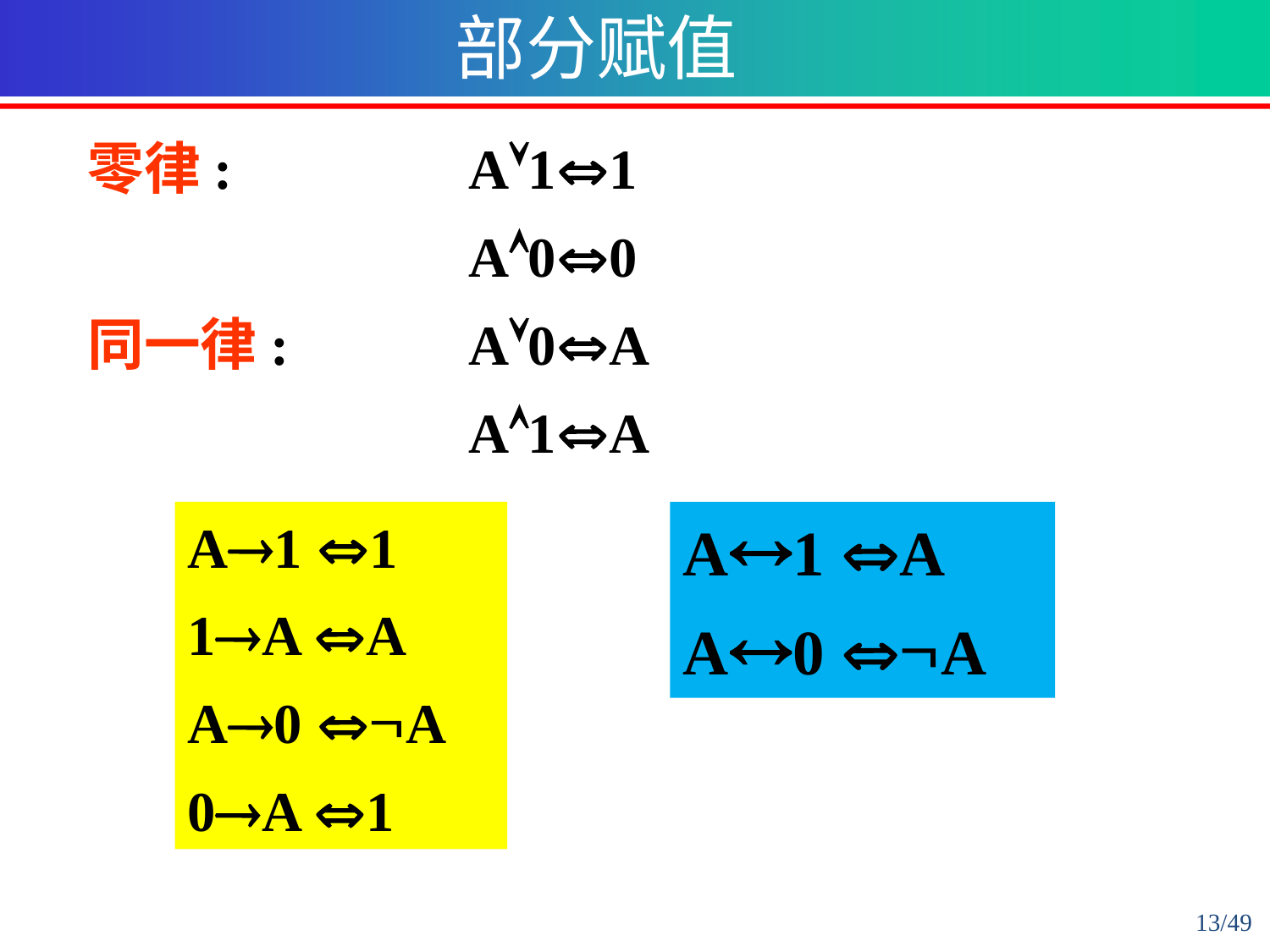

部分赋值
零律:            	A∨1⇔1
			A∧0⇔0
同一律:        	A∨0⇔A
		    	A∧1⇔A
A→1 ⇔1
1→A ⇔A
A→0 ⇔¬A
0→A ⇔1
A↔1 ⇔A
A↔0 ⇔¬A

13/49